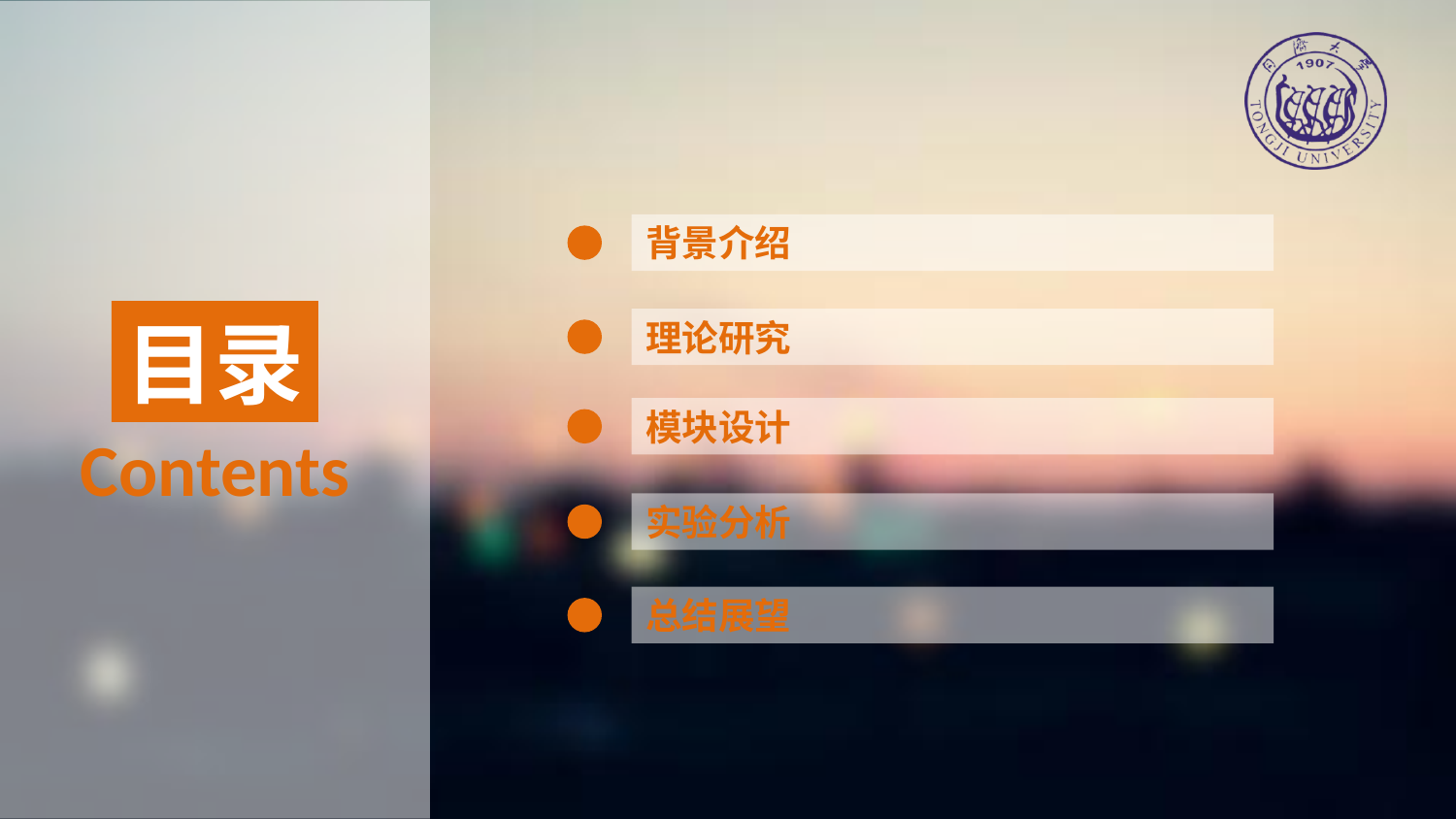

背景介绍

目录
理论研究

模块设计

Contents
实验分析

总结展望